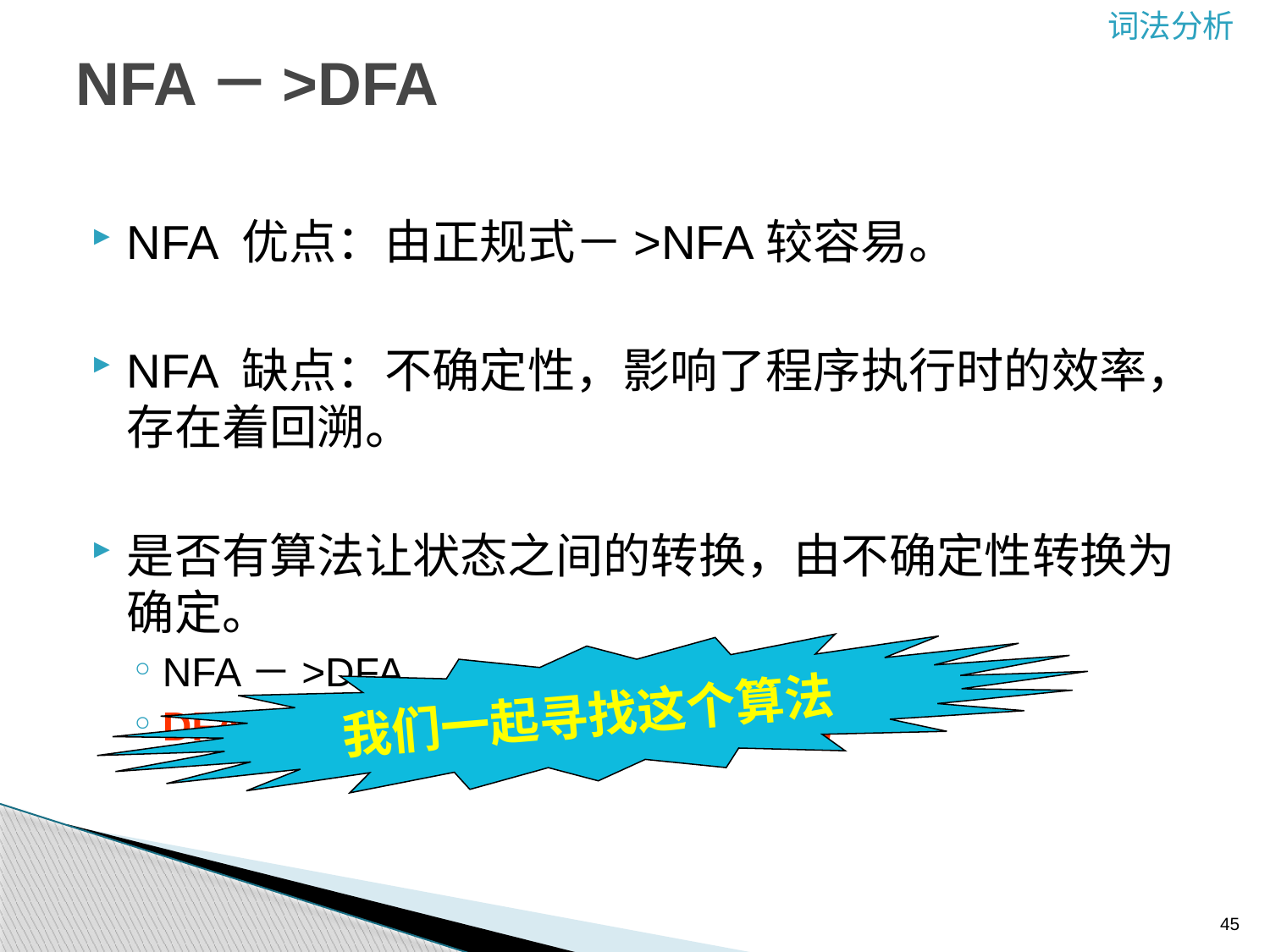

# NFA－>DFA
NFA 优点：由正规式－>NFA较容易。

NFA 缺点：不确定性，影响了程序执行时的效率，存在着回溯。

是否有算法让状态之间的转换，由不确定性转换为确定。
NFA－>DFA
DFA (deterministic finite automata)
我们一起寻找这个算法
45